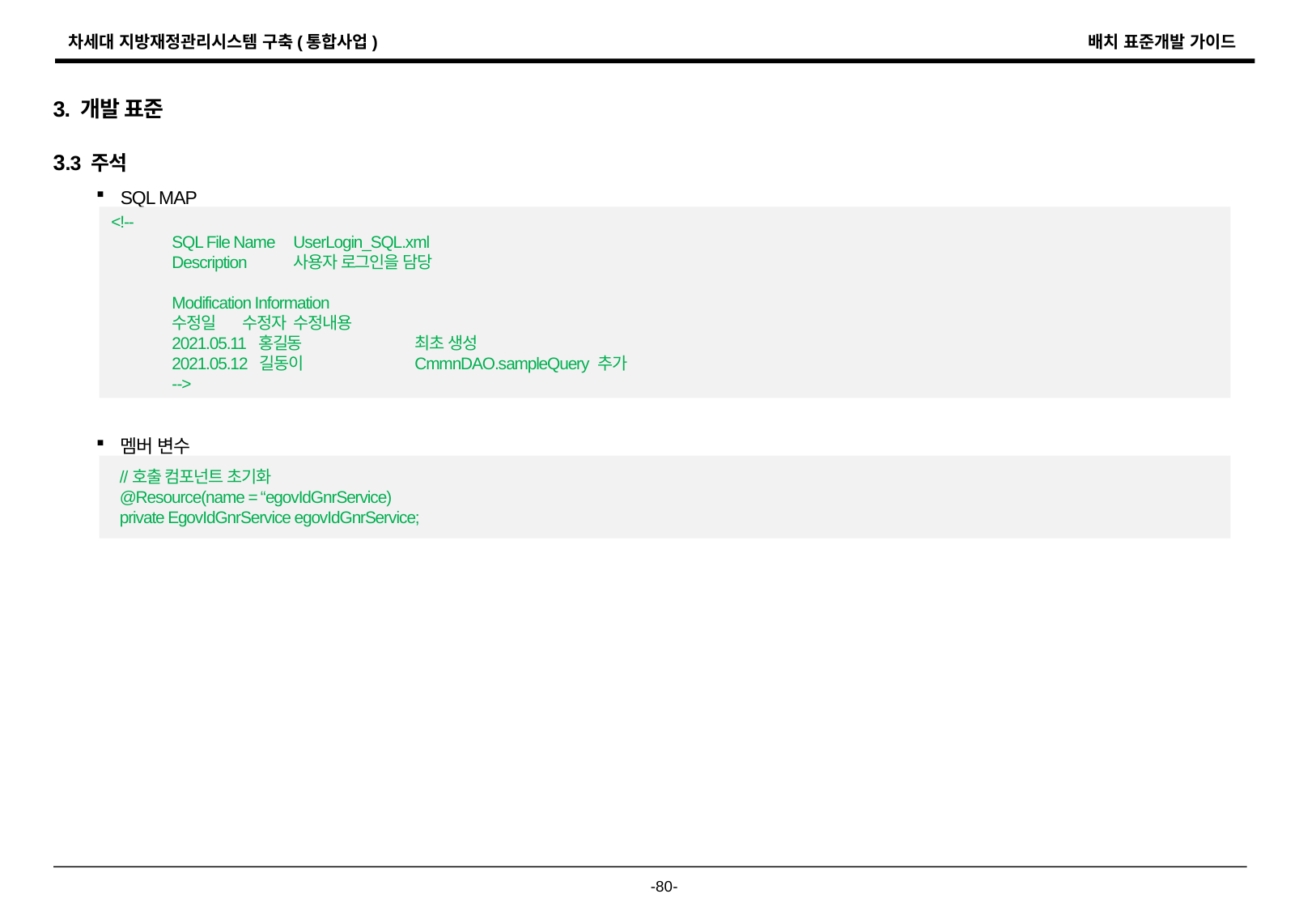

3. 개발 표준
3.3 주석
SQL MAP
<!--
SQL File Name 	UserLogin_SQL.xml
Description 	사용자 로그인을 담당

Modification Information
수정일       수정자	수정내용
2021.05.11  홍길동	최초 생성
2021.05.12  길동이 	CmmnDAO.sampleQuery 추가
-->
멤버 변수
  //호출 컴포넌트 초기화
  @Resource(name = “egovIdGnrService)
  private EgovIdGnrService egovIdGnrService;